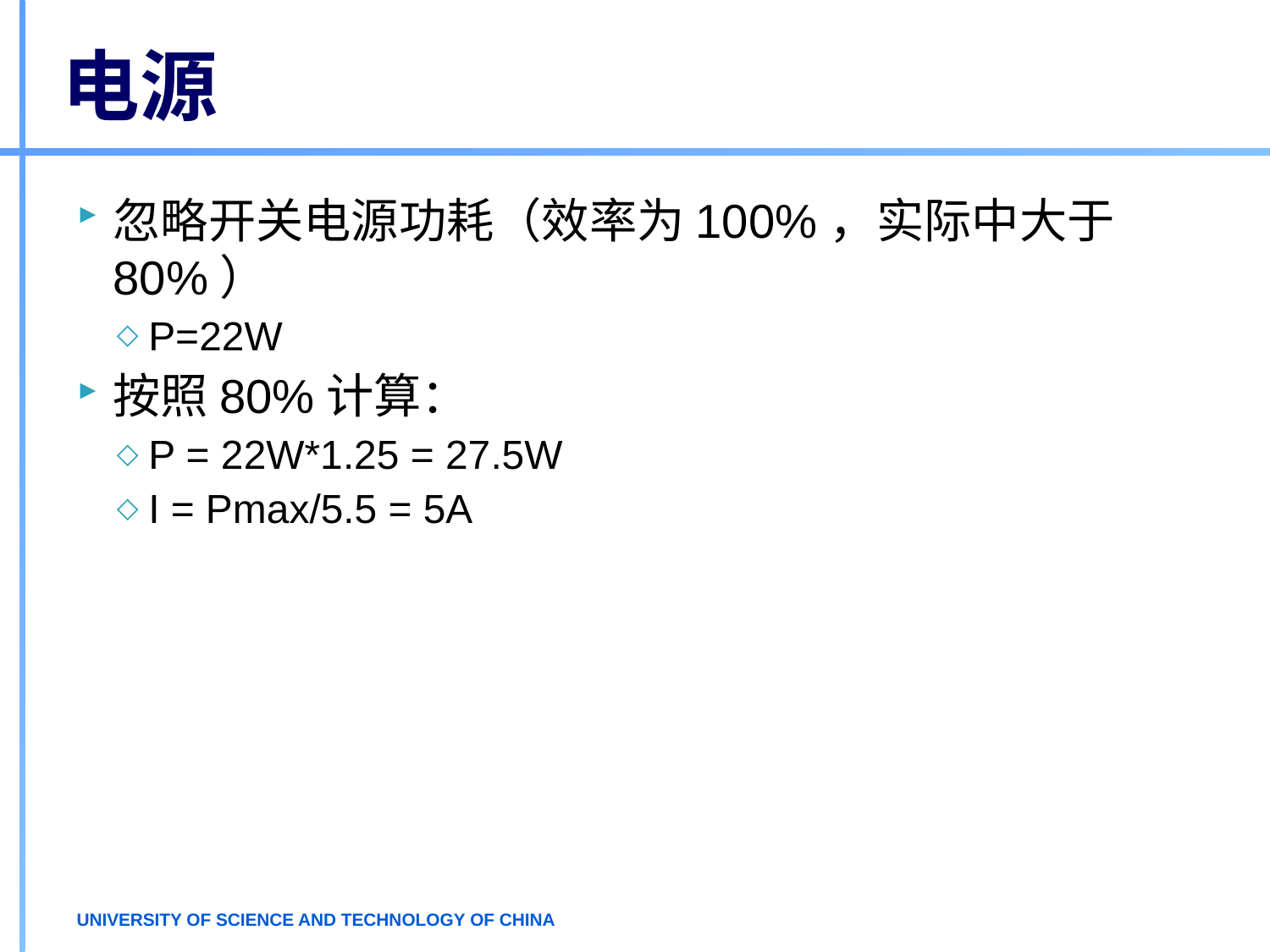

# 电源
忽略开关电源功耗（效率为100%，实际中大于80%）
P=22W
按照80%计算：
P = 22W*1.25 = 27.5W
I = Pmax/5.5 = 5A